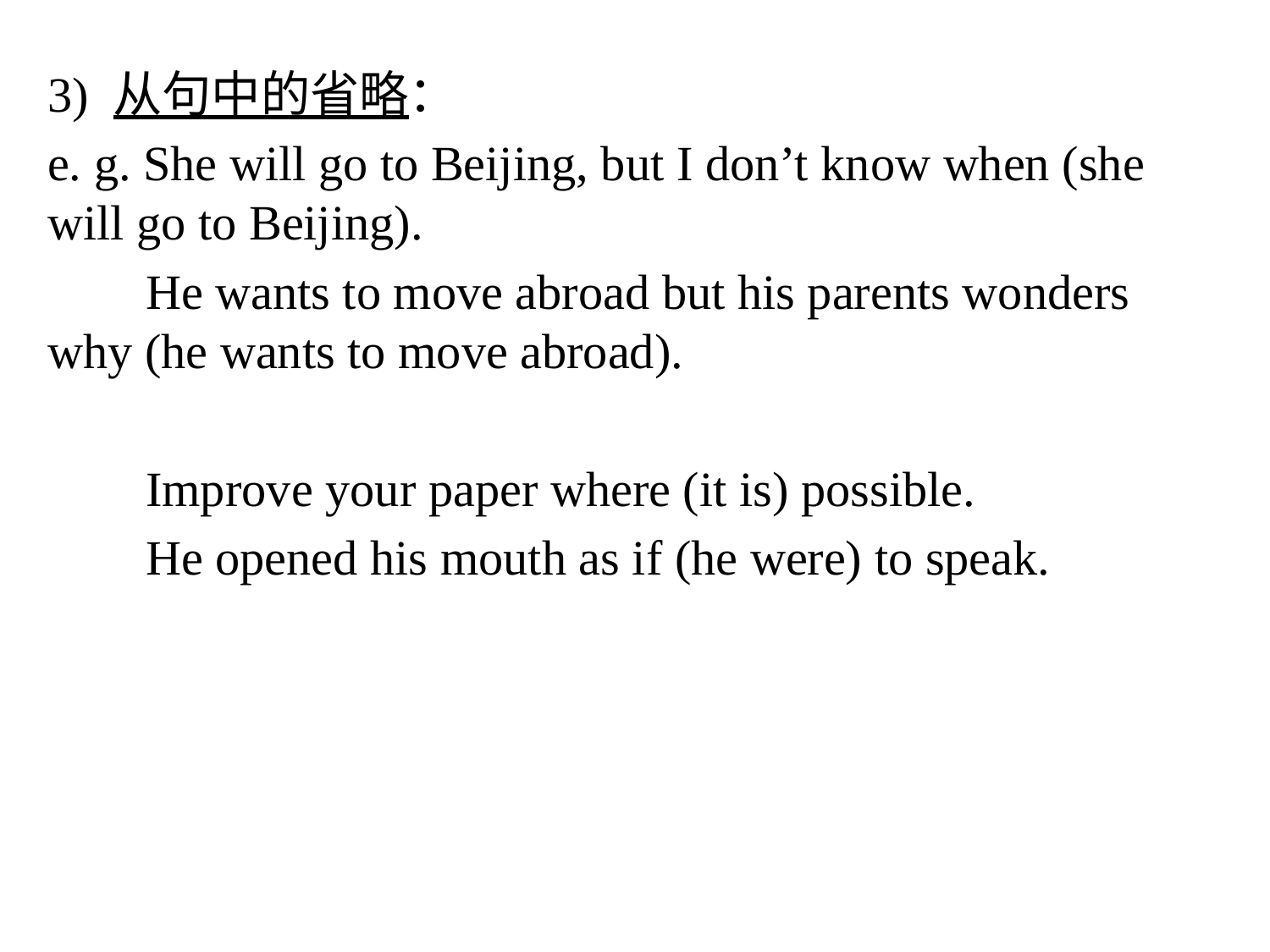

3) 从句中的省略：
e. g. She will go to Beijing, but I don’t know when (she will go to Beijing).
        He wants to move abroad but his parents wonders why (he wants to move abroad).

        Improve your paper where (it is) possible.
        He opened his mouth as if (he were) to speak.